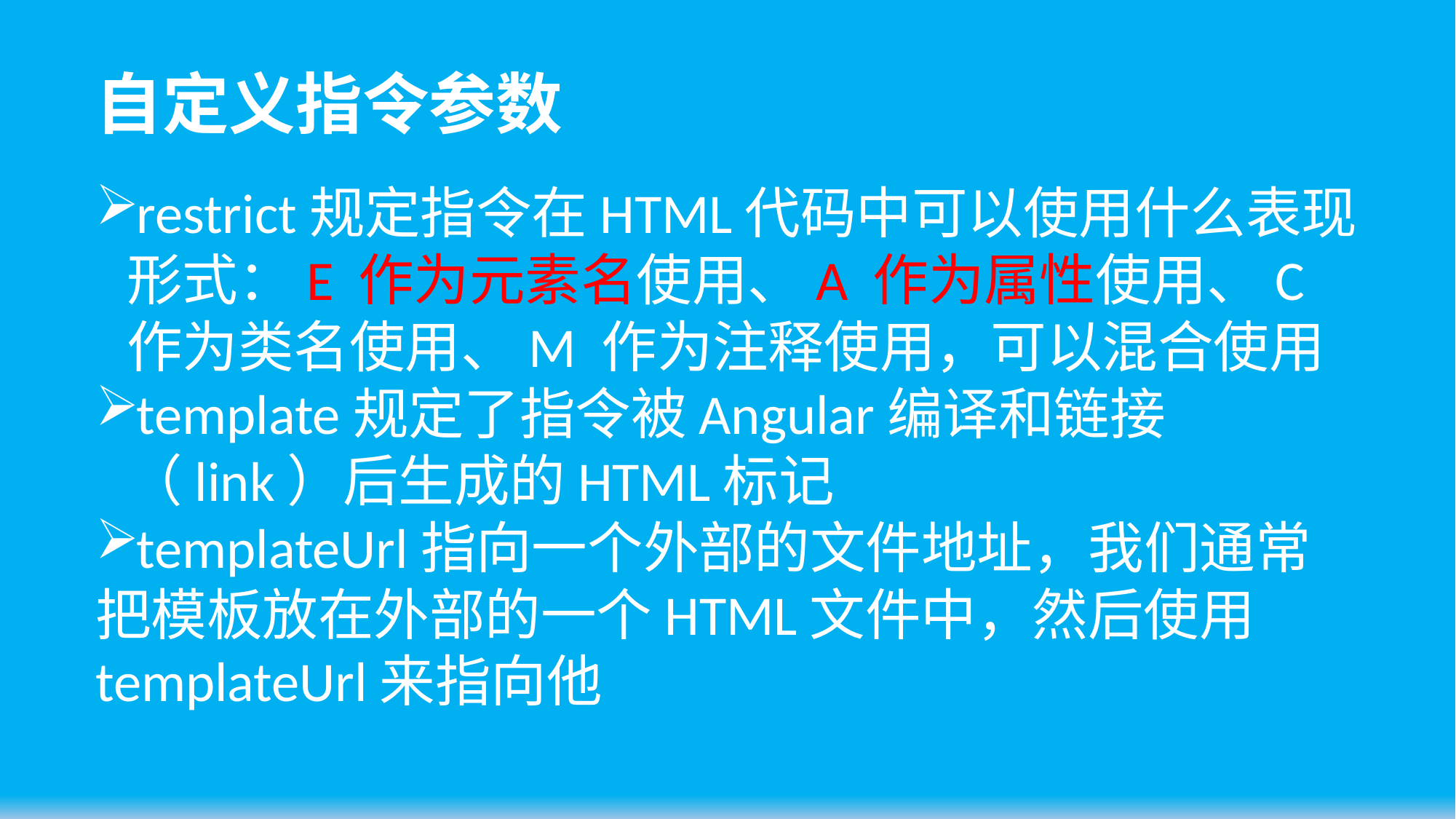

# 自定义指令参数
restrict规定指令在HTML代码中可以使用什么表现形式：E 作为元素名使用、A 作为属性使用、C 作为类名使用、M 作为注释使用，可以混合使用
template规定了指令被Angular编译和链接（link）后生成的HTML标记
templateUrl指向一个外部的文件地址，我们通常把模板放在外部的一个HTML文件中，然后使用templateUrl来指向他